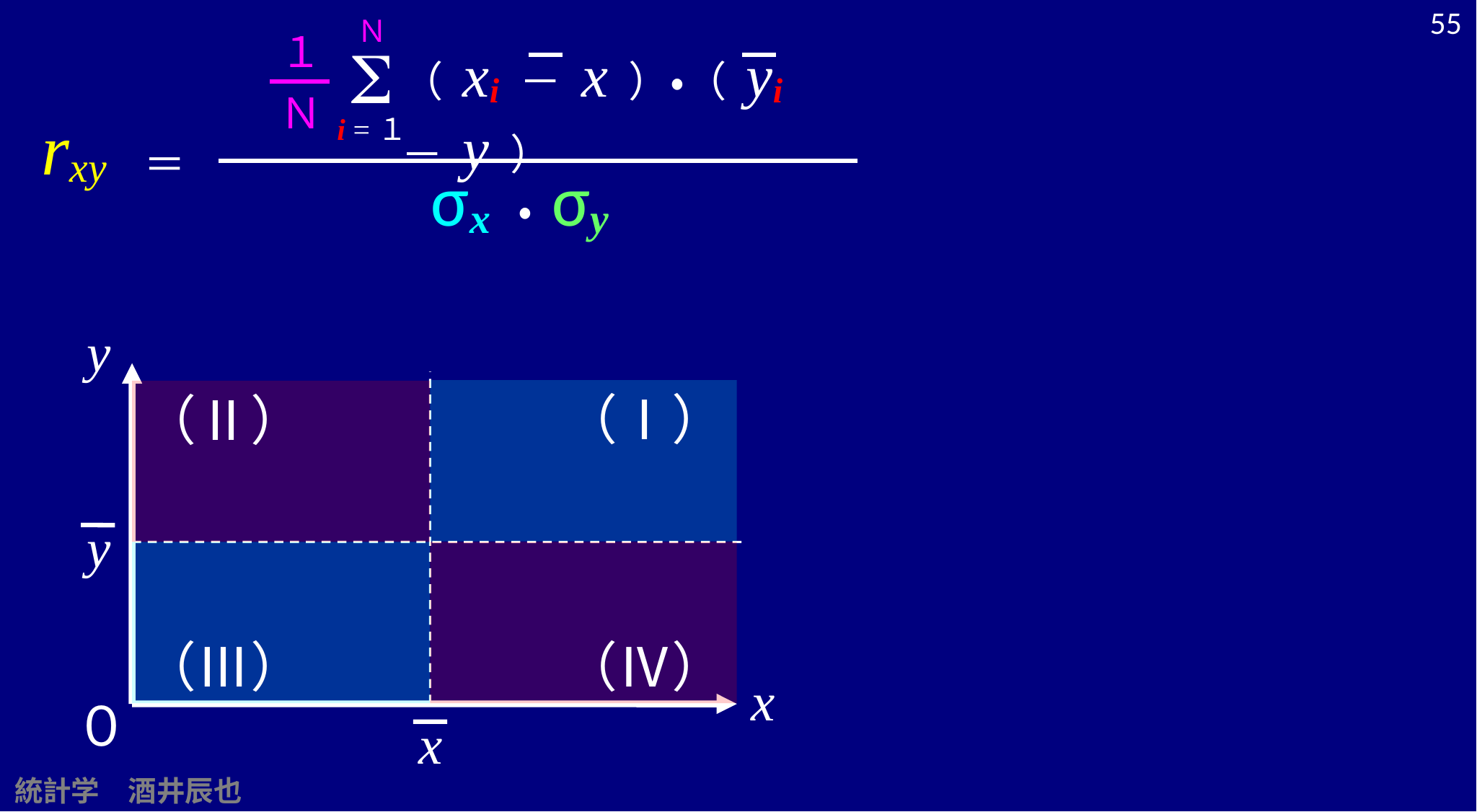

55
Ｎ
Σ
i =１
１
（ xi － x ）・（ yi － y ）
Ｎ
rxy
＝
σx ・ σy
y

x
０

（Ⅰ）
（Ⅱ）
y

（Ⅲ）
（Ⅳ）
x

統計学　酒井辰也